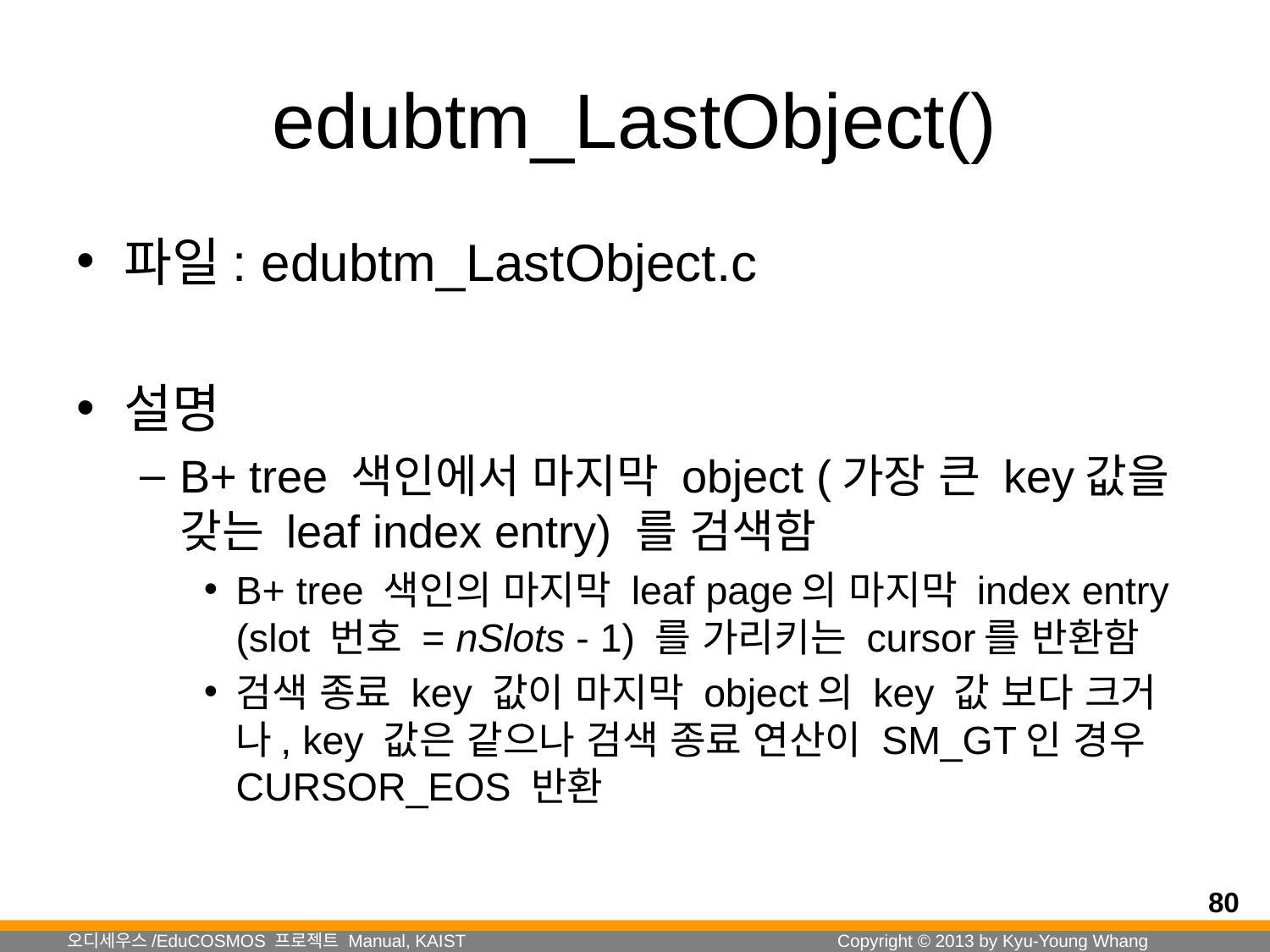

# edubtm_LastObject()
파일: edubtm_LastObject.c

설명
B+ tree 색인에서 마지막 object (가장 큰 key값을 갖는 leaf index entry) 를 검색함
B+ tree 색인의 마지막 leaf page의 마지막 index entry (slot 번호 = nSlots - 1) 를 가리키는 cursor를 반환함
검색 종료 key 값이 마지막 object의 key 값 보다 크거나, key 값은 같으나 검색 종료 연산이 SM_GT인 경우 CURSOR_EOS 반환